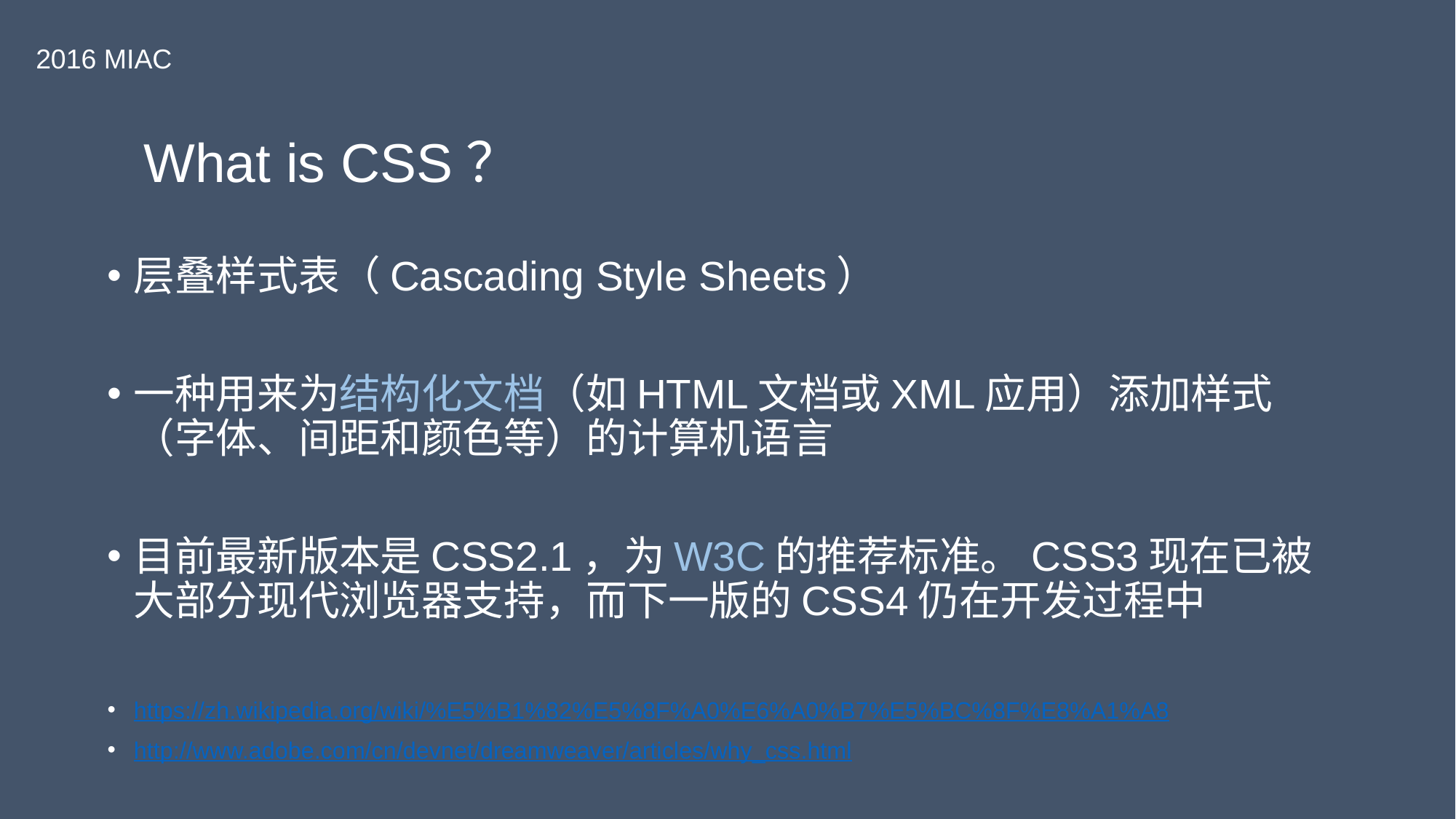

2016 MIAC
What is CSS？
层叠样式表（Cascading Style Sheets）

一种用来为结构化文档（如HTML文档或XML应用）添加样式（字体、间距和颜色等）的计算机语言

目前最新版本是CSS2.1，为W3C的推荐标准。CSS3现在已被大部分现代浏览器支持，而下一版的CSS4仍在开发过程中

https://zh.wikipedia.org/wiki/%E5%B1%82%E5%8F%A0%E6%A0%B7%E5%BC%8F%E8%A1%A8
http://www.adobe.com/cn/devnet/dreamweaver/articles/why_css.html